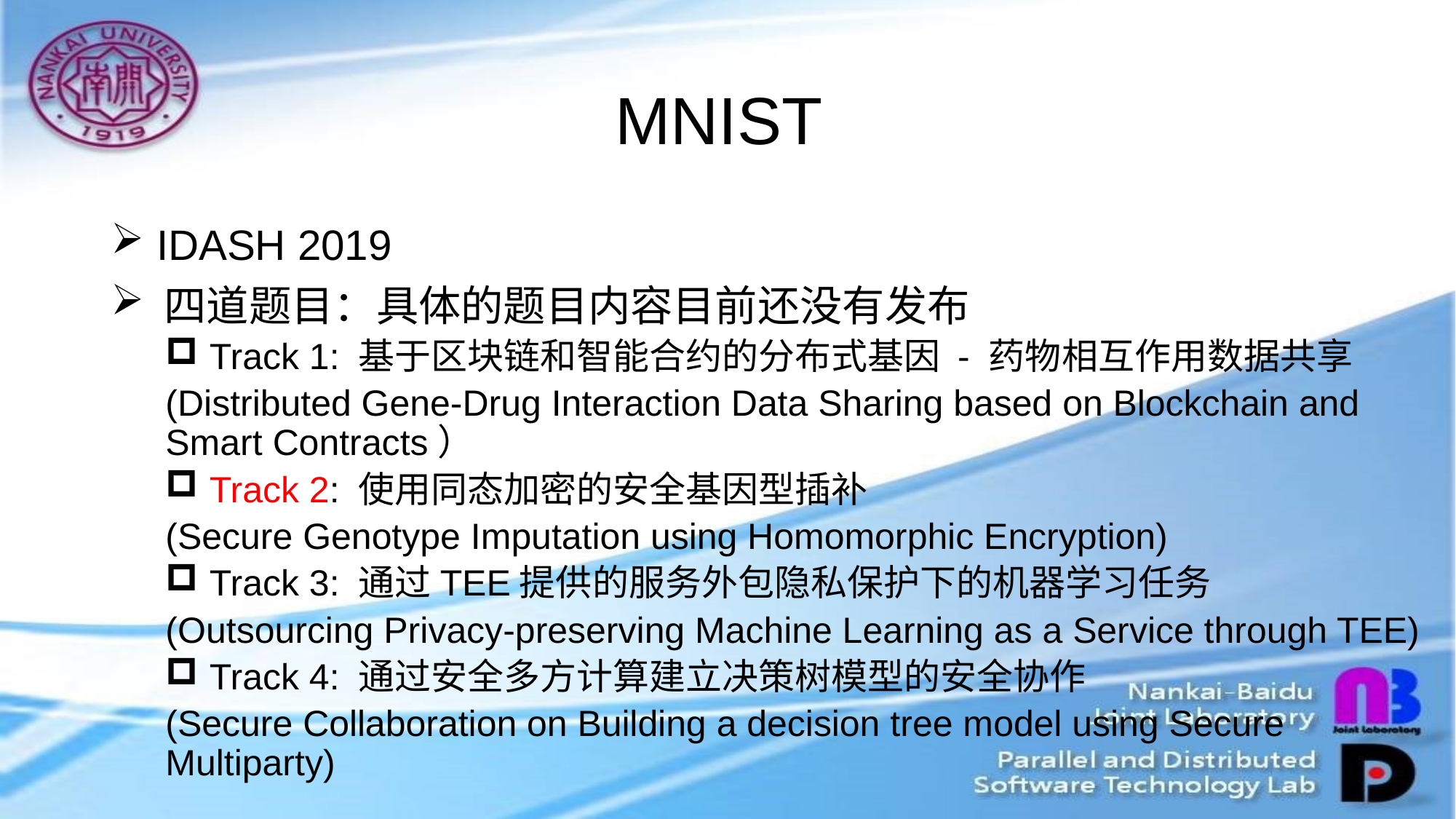

# MNIST
 IDASH 2019
 四道题目：具体的题目内容目前还没有发布
 Track 1: 基于区块链和智能合约的分布式基因 - 药物相互作用数据共享
(Distributed Gene-Drug Interaction Data Sharing based on Blockchain and Smart Contracts）
 Track 2: 使用同态加密的安全基因型插补
(Secure Genotype Imputation using Homomorphic Encryption)
 Track 3: 通过TEE提供的服务外包隐私保护下的机器学习任务
(Outsourcing Privacy-preserving Machine Learning as a Service through TEE)
 Track 4: 通过安全多方计算建立决策树模型的安全协作
(Secure Collaboration on Building a decision tree model using Secure Multiparty)